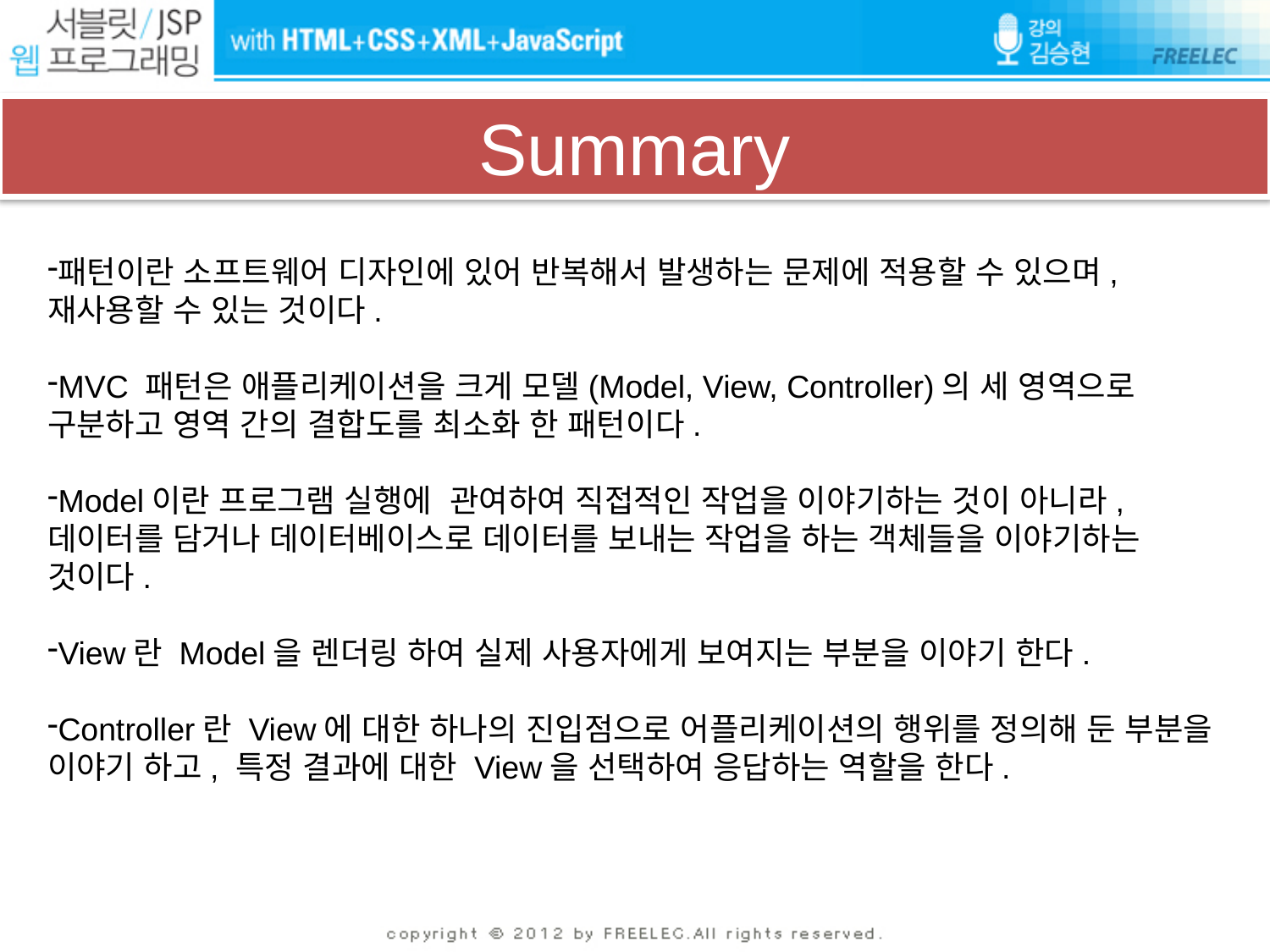

# Summary
패턴이란 소프트웨어 디자인에 있어 반복해서 발생하는 문제에 적용할 수 있으며, 재사용할 수 있는 것이다.

MVC 패턴은 애플리케이션을 크게 모델(Model, View, Controller)의 세 영역으로 구분하고 영역 간의 결합도를 최소화 한 패턴이다.

Model이란 프로그램 실행에  관여하여 직접적인 작업을 이야기하는 것이 아니라, 데이터를 담거나 데이터베이스로 데이터를 보내는 작업을 하는 객체들을 이야기하는 것이다.

View란 Model을 렌더링 하여 실제 사용자에게 보여지는 부분을 이야기 한다.

Controller란 View에 대한 하나의 진입점으로 어플리케이션의 행위를 정의해 둔 부분을 이야기 하고, 특정 결과에 대한 View을 선택하여 응답하는 역할을 한다.